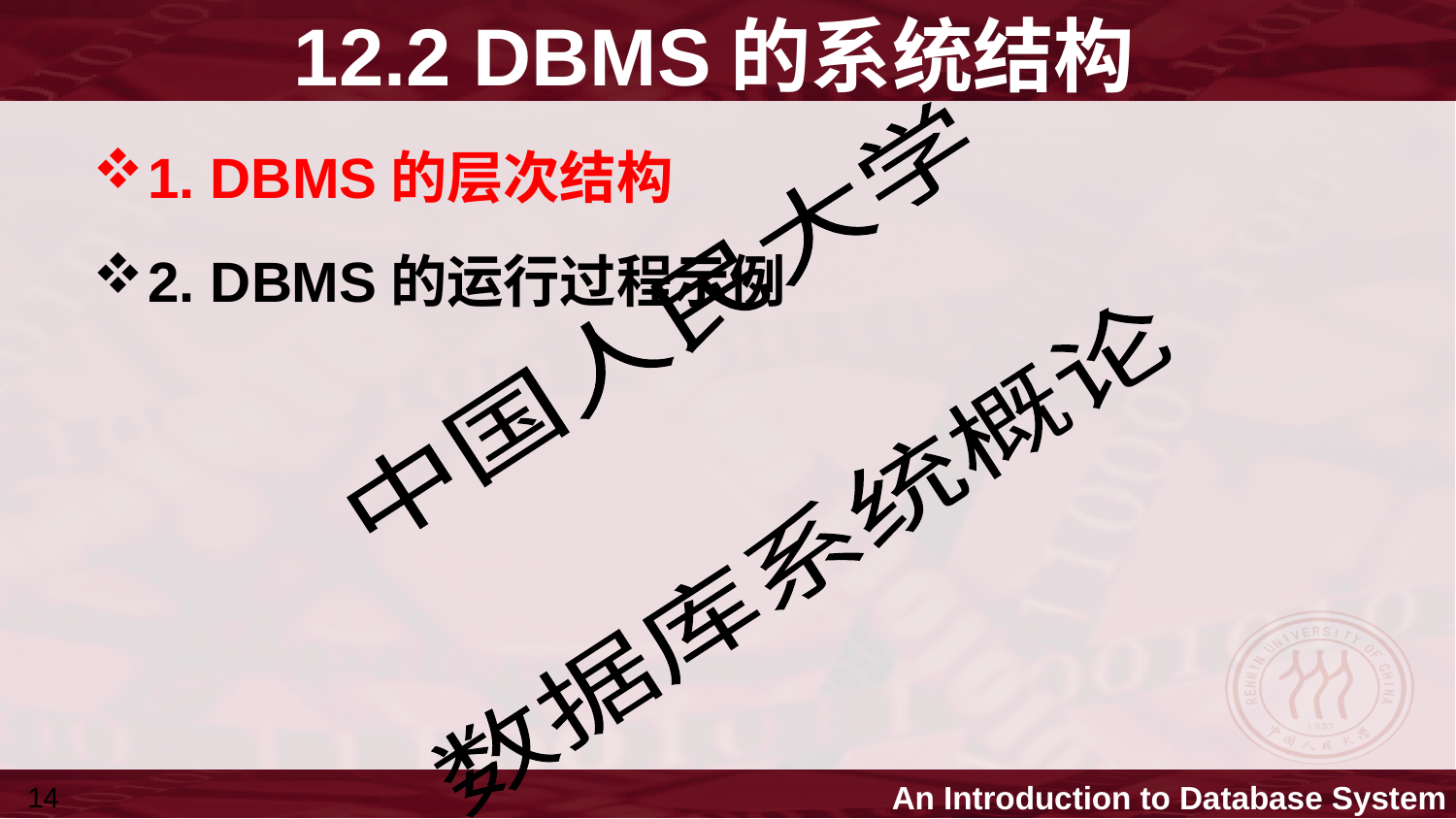

# 12.2 DBMS的系统结构
1. DBMS的层次结构
2. DBMS的运行过程示例
14